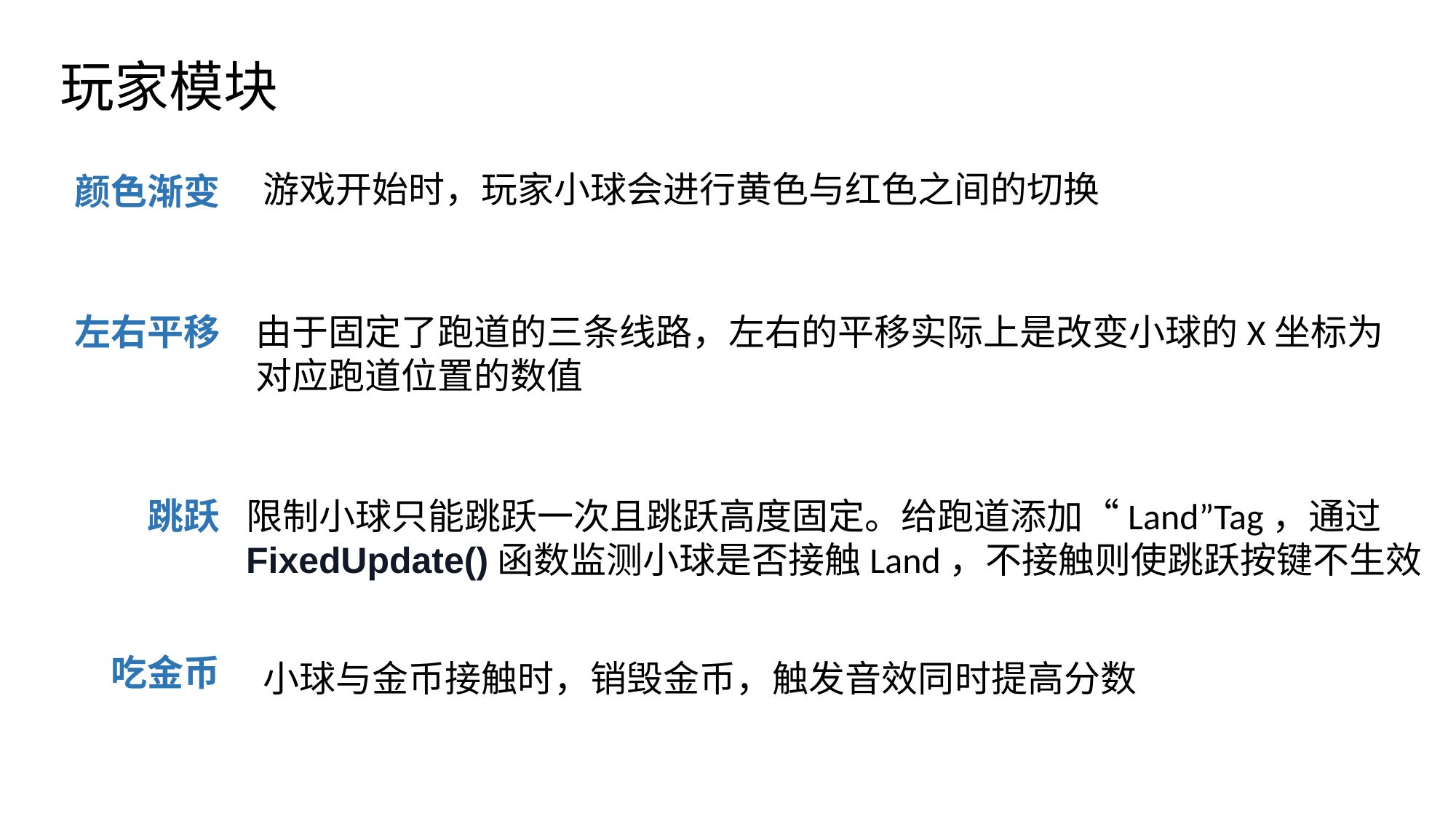

玩家模块
游戏开始时，玩家小球会进行黄色与红色之间的切换
颜色渐变
由于固定了跑道的三条线路，左右的平移实际上是改变小球的X坐标为
对应跑道位置的数值
左右平移
跳跃
限制小球只能跳跃一次且跳跃高度固定。给跑道添加“Land”Tag，通过
FixedUpdate()函数监测小球是否接触Land，不接触则使跳跃按键不生效
吃金币
小球与金币接触时，销毁金币，触发音效同时提高分数